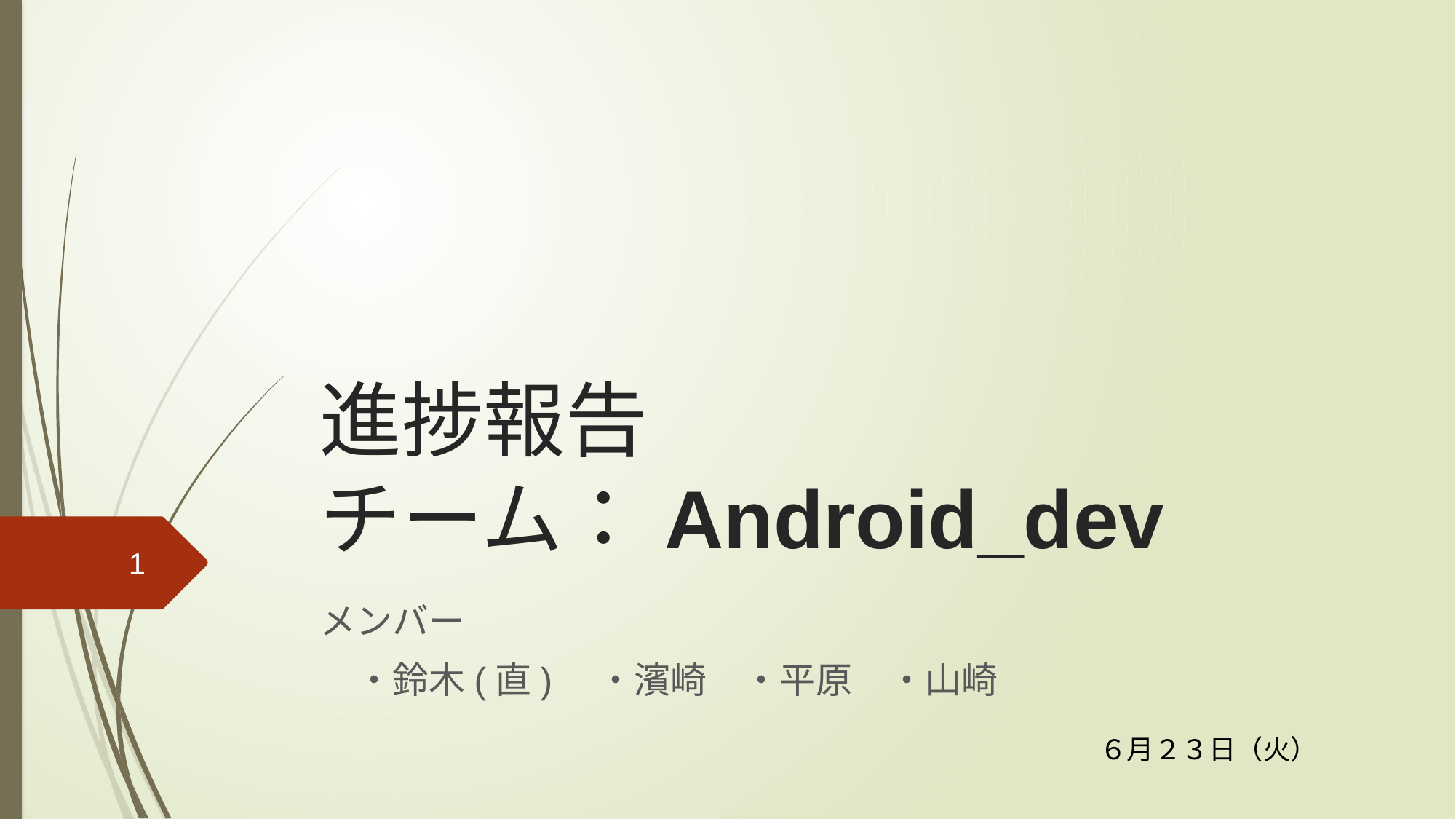

# 進捗報告 チーム：Android_dev
1
メンバー
　・鈴木(直)　・濱崎　・平原　・山崎
６月２３日（火）